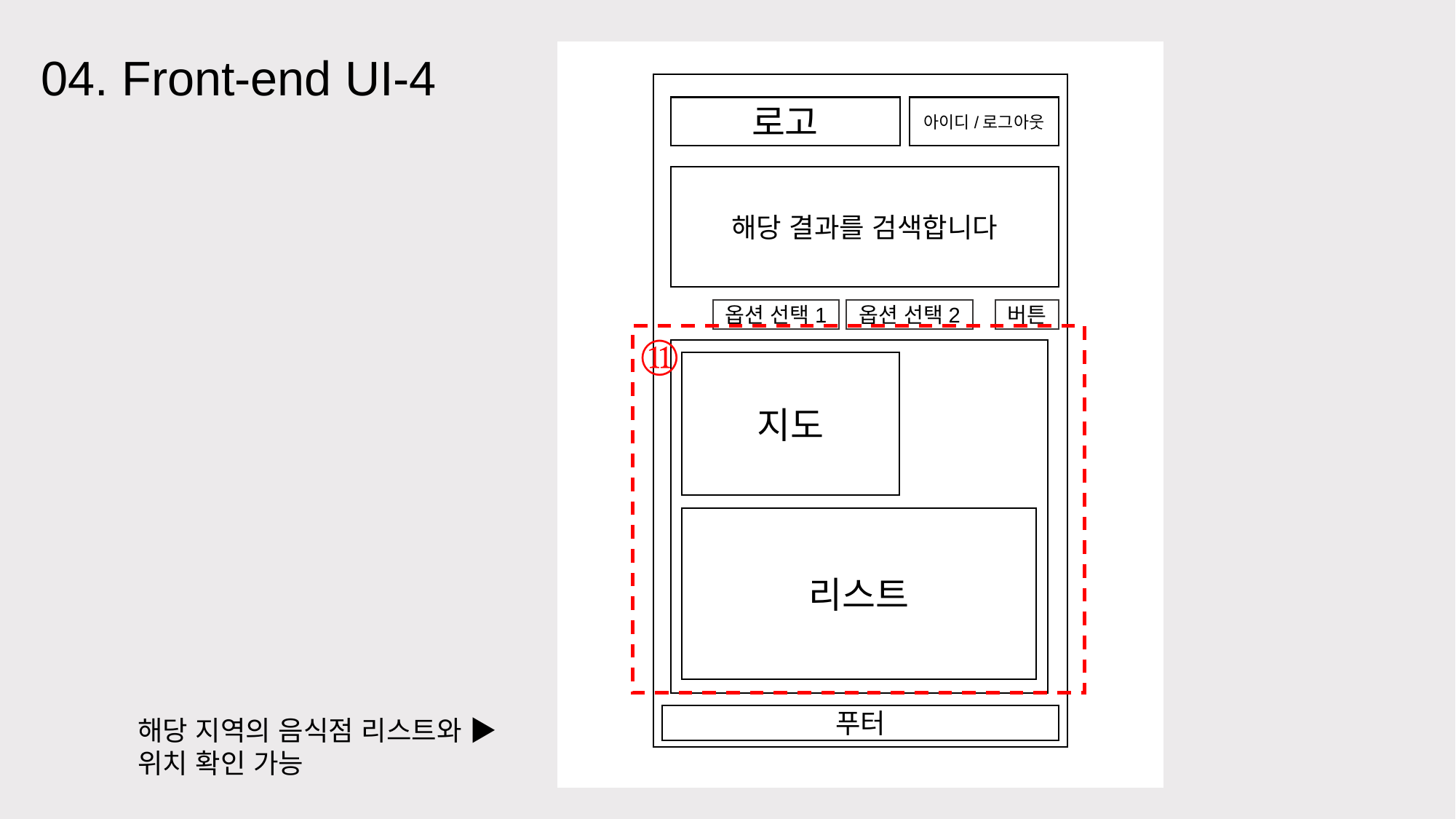

로고
아이디/로그아웃
해당 결과를 검색합니다
옵션 선택1
옵션 선택2
버튼
⑪

지도
리스트
푸터
04. Front-end UI-4
해당 지역의 음식점 리스트와 ▶
위치 확인 가능